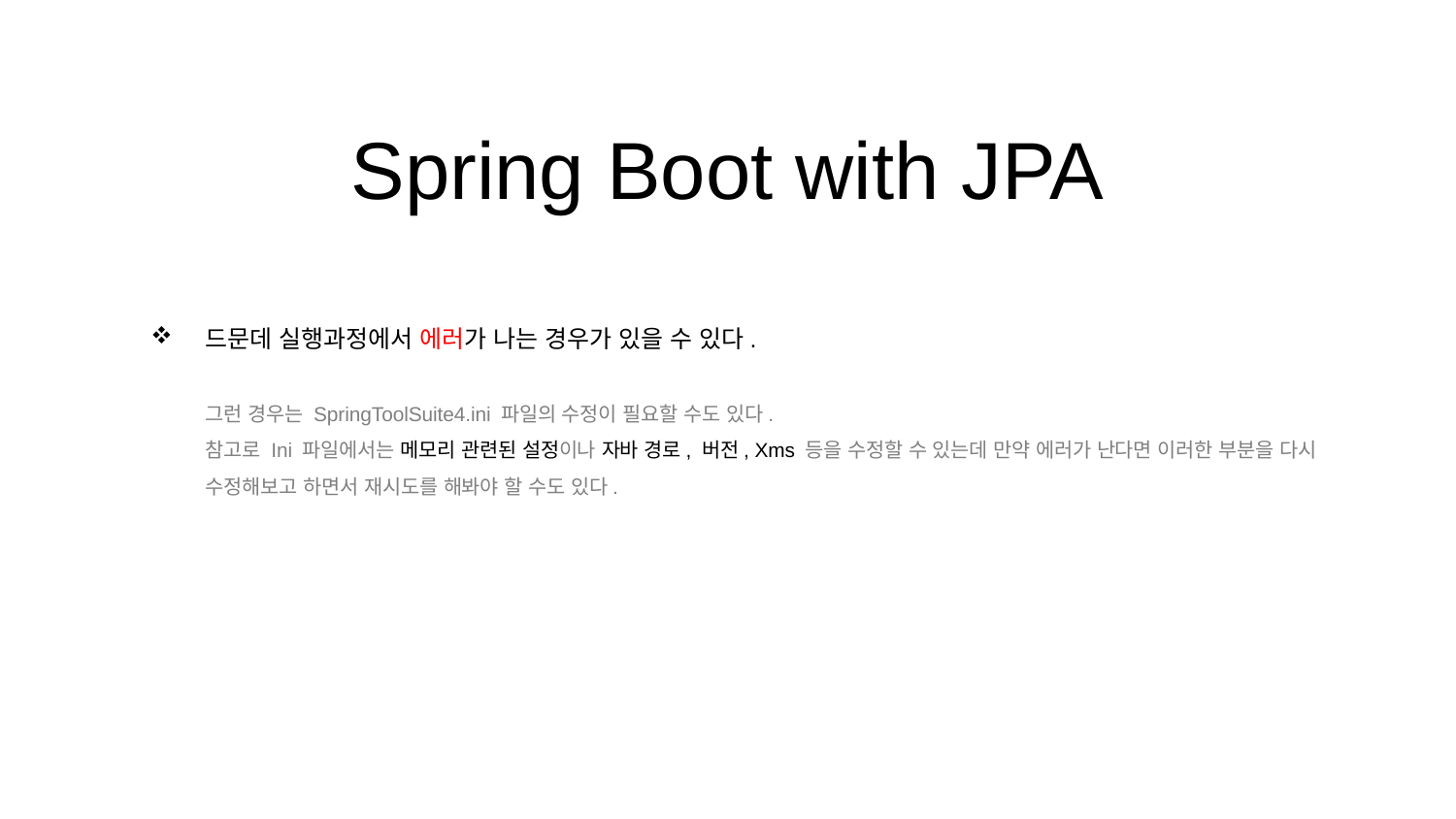

Spring Boot with JPA
드문데 실행과정에서 에러가 나는 경우가 있을 수 있다.
그런 경우는 SpringToolSuite4.ini 파일의 수정이 필요할 수도 있다.
참고로 Ini 파일에서는 메모리 관련된 설정이나 자바 경로, 버전, Xms 등을 수정할 수 있는데 만약 에러가 난다면 이러한 부분을 다시 수정해보고 하면서 재시도를 해봐야 할 수도 있다.